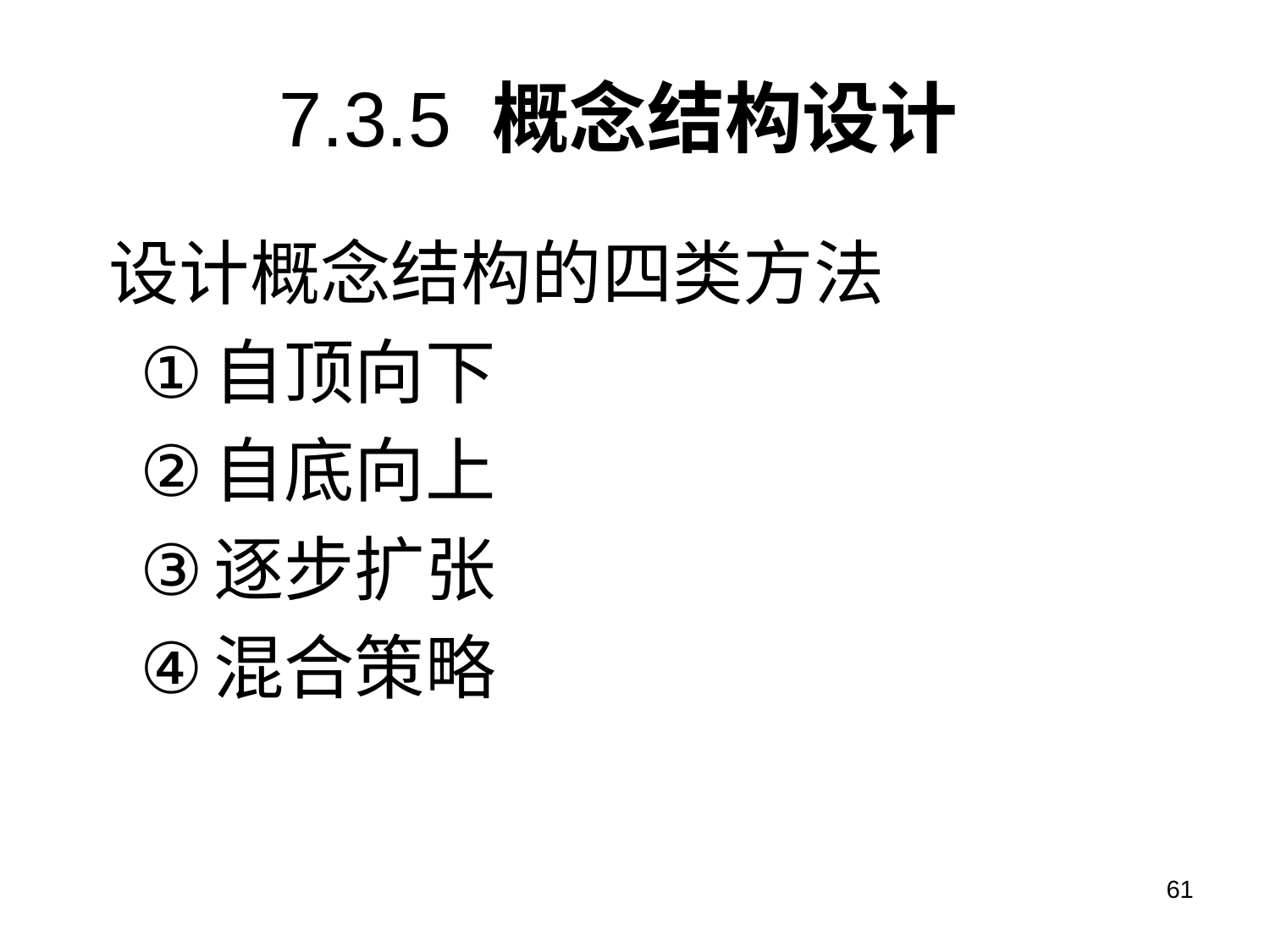

# 7.3.5 概念结构设计
 设计概念结构的四类方法
自顶向下
自底向上
逐步扩张
混合策略

61